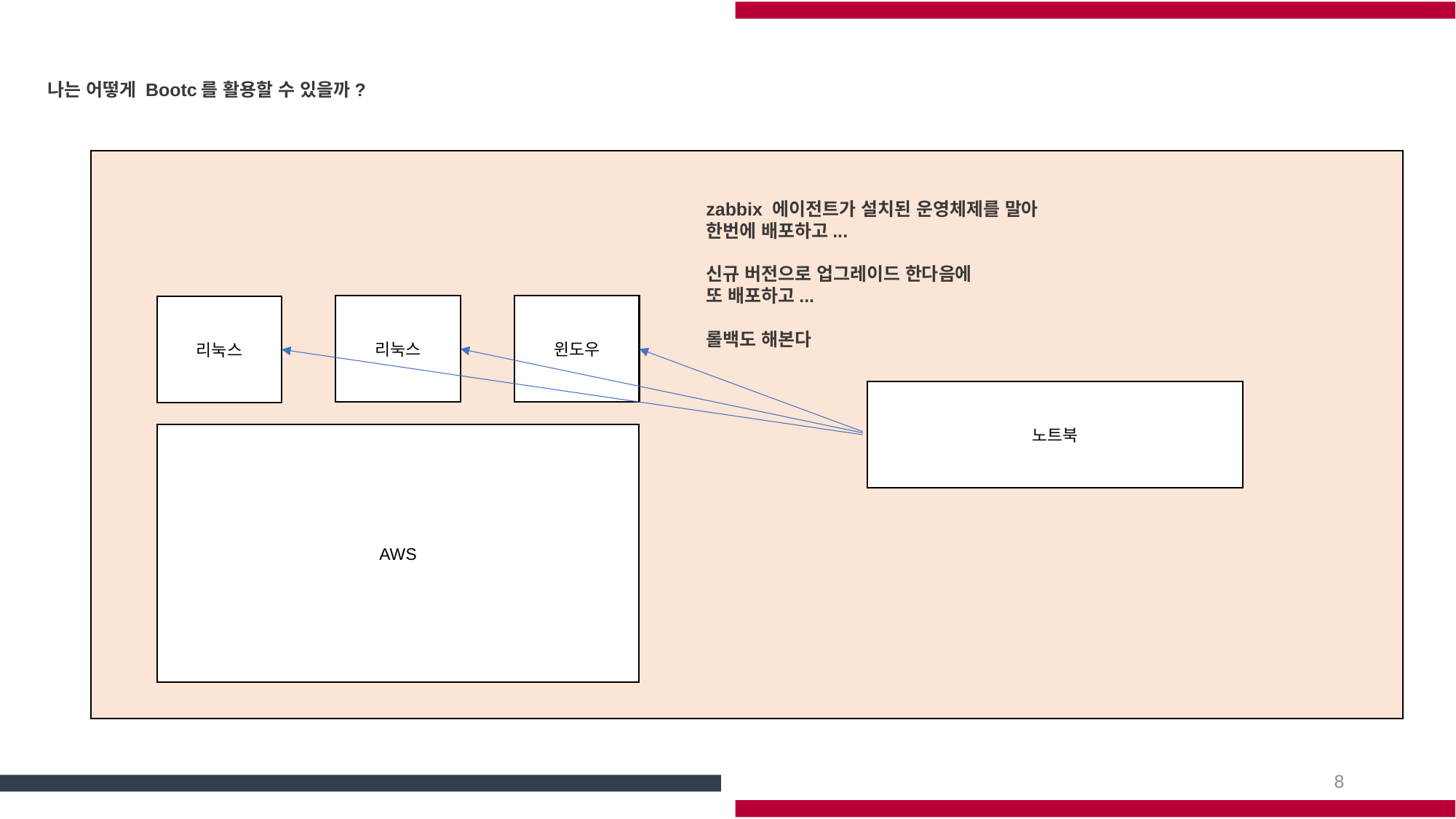

나는 어떻게 Bootc를 활용할 수 있을까?

zabbix 에이전트가 설치된 운영체제를 말아
한번에 배포하고...

신규 버전으로 업그레이드 한다음에
또 배포하고...

롤백도 해본다
윈도우
리눅스
리눅스
노트북
AWS
8